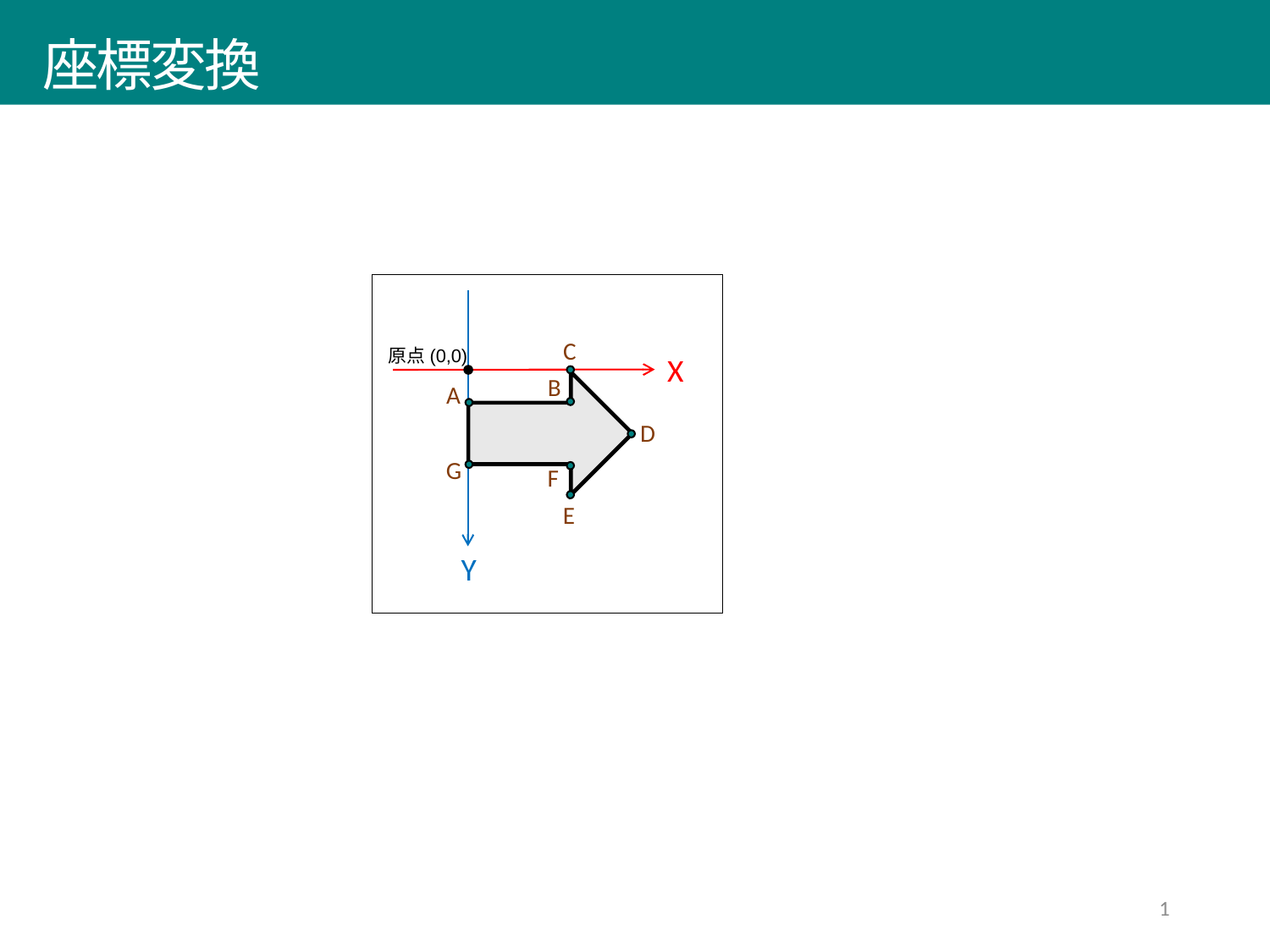

# 座標変換

C
原点(0,0)
X

B

A

D

G
F

E
Y

1